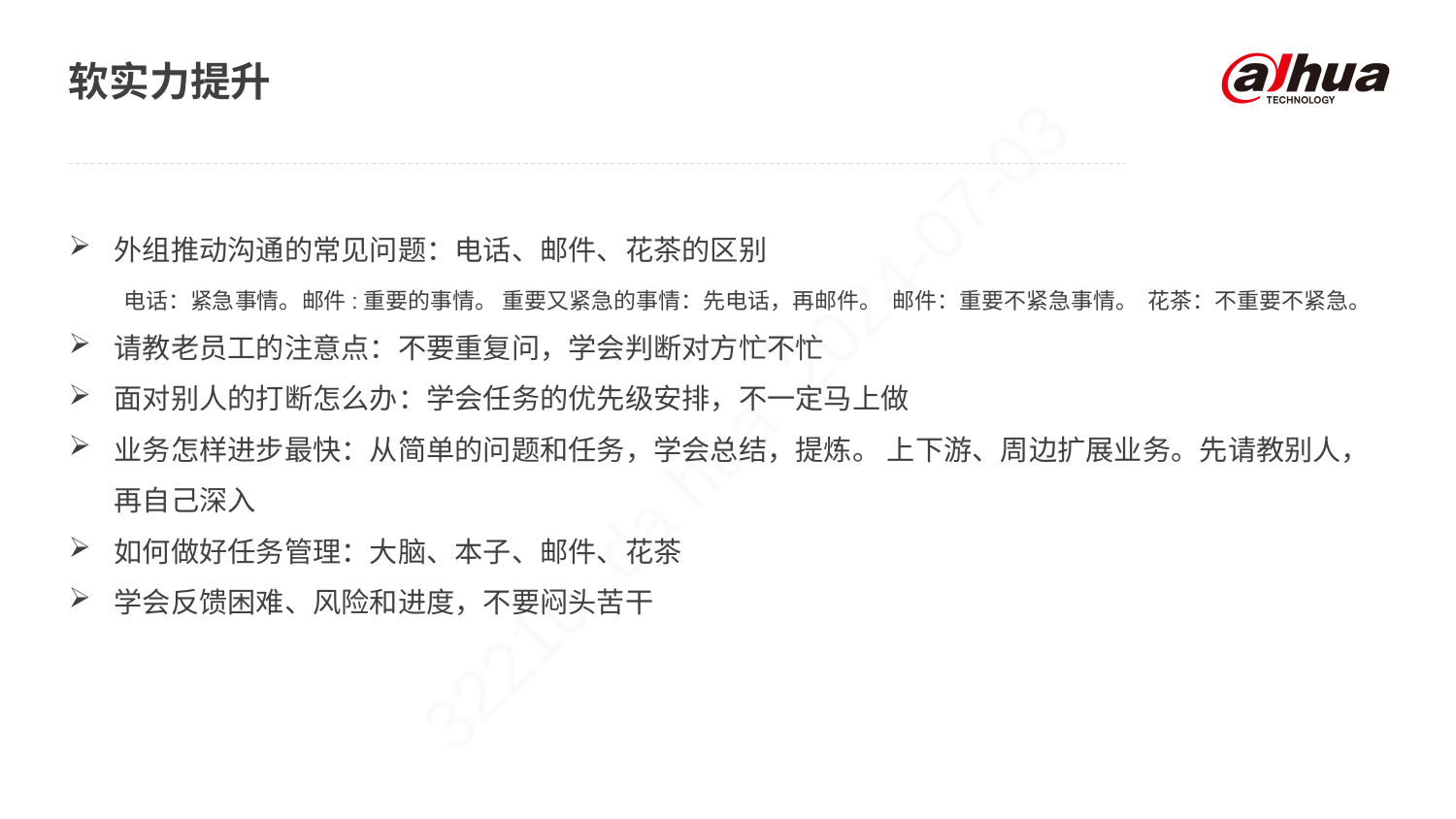

# 软实力提升
外组推动沟通的常见问题：电话、邮件、花茶的区别
电话：紧急事情。邮件:重要的事情。 重要又紧急的事情：先电话，再邮件。  邮件：重要不紧急事情。  花茶：不重要不紧急。
请教老员工的注意点：不要重复问，学会判断对方忙不忙
面对别人的打断怎么办：学会任务的优先级安排，不一定马上做
业务怎样进步最快：从简单的问题和任务，学会总结，提炼。 上下游、周边扩展业务。先请教别人，再自己深入
如何做好任务管理：大脑、本子、邮件、花茶
学会反馈困难、风险和进度，不要闷头苦干